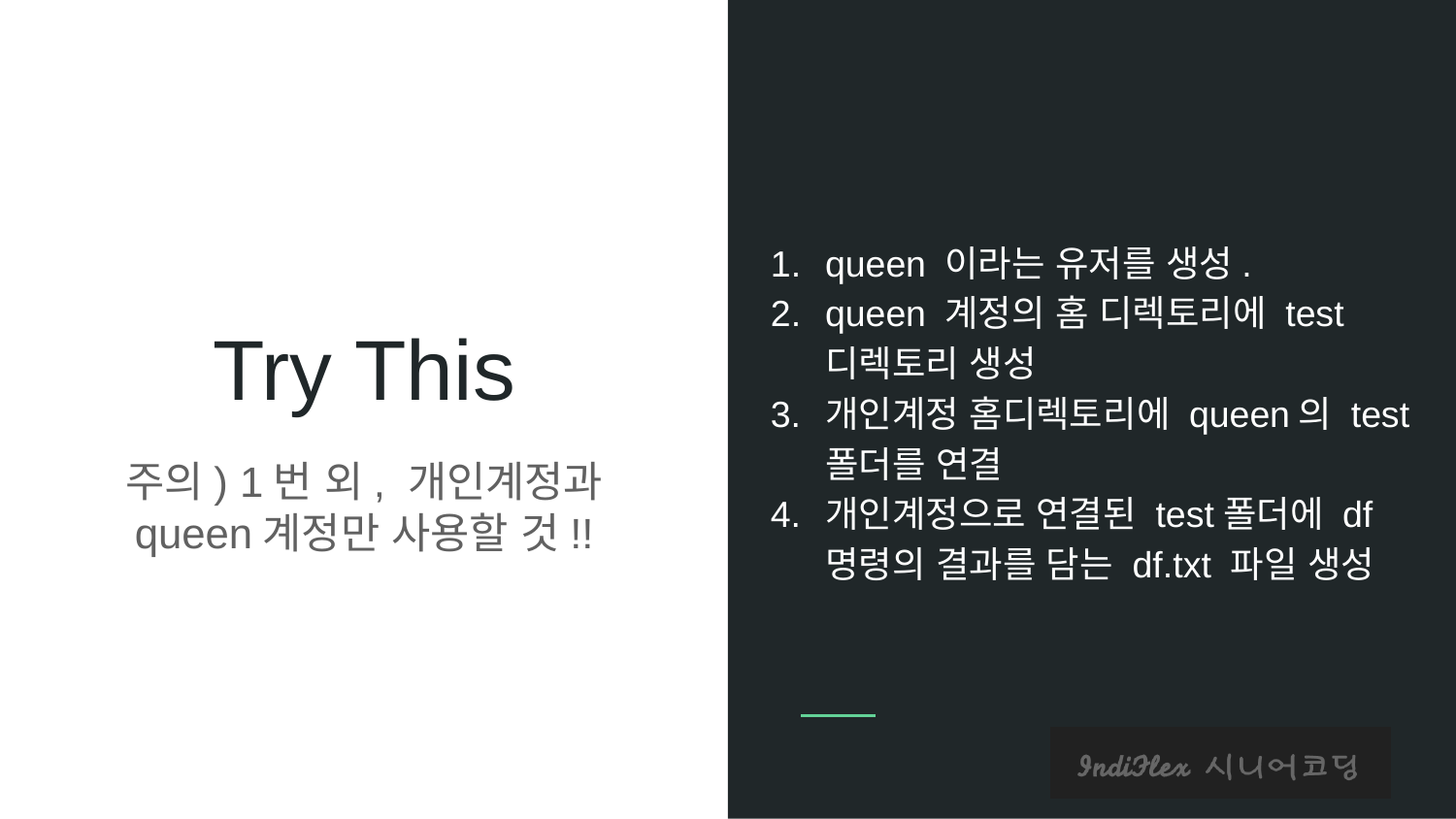

queen 이라는 유저를 생성.
queen 계정의 홈 디렉토리에 test 디렉토리 생성
개인계정 홈디렉토리에 queen의 test 폴더를 연결
개인계정으로 연결된 test폴더에 df 명령의 결과를 담는 df.txt 파일 생성
# Try This
주의) 1번 외, 개인계정과 queen계정만 사용할 것!!